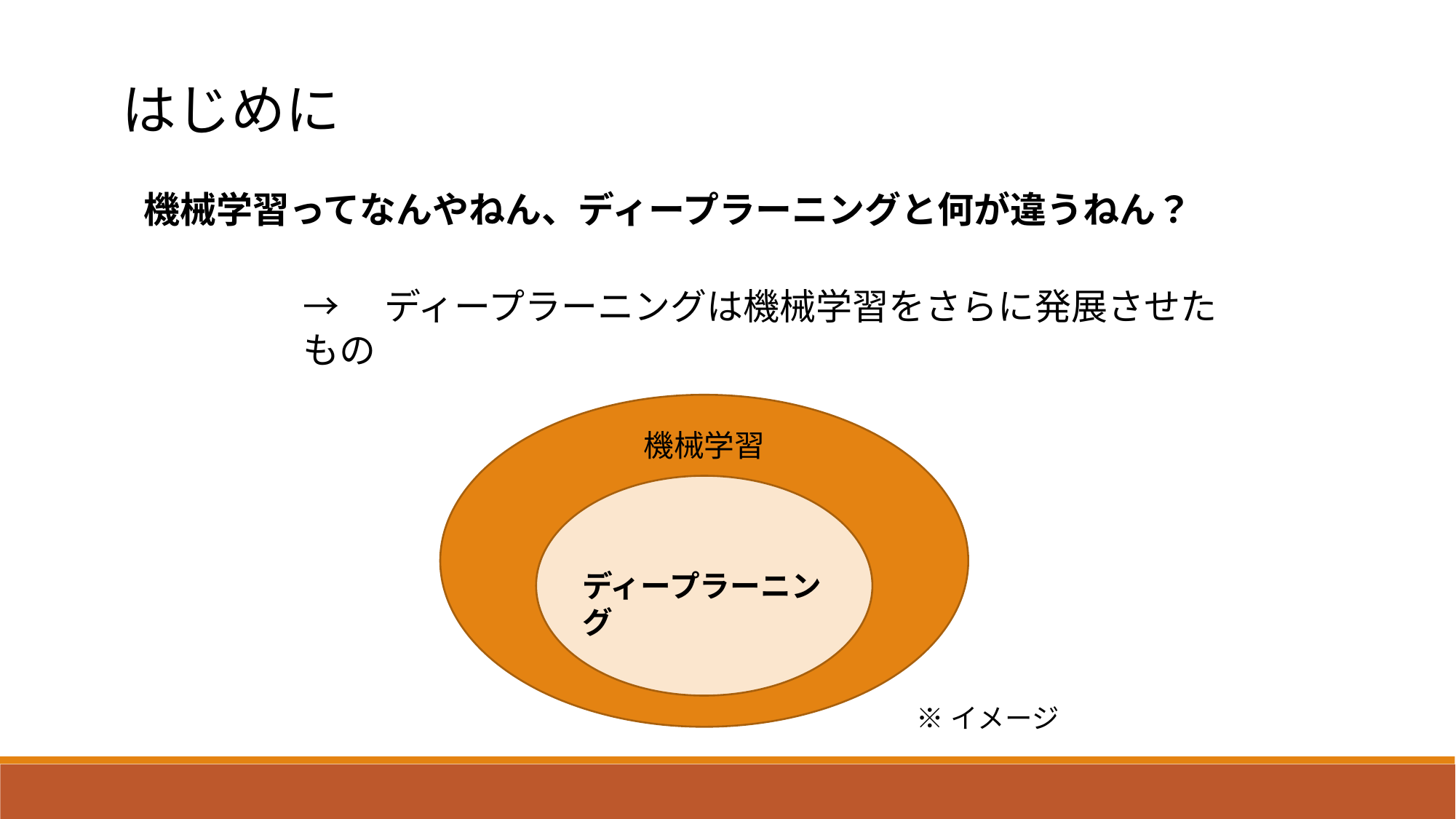

はじめに
機械学習ってなんやねん、ディープラーニングと何が違うねん？
→　ディープラーニングは機械学習をさらに発展させたもの

機械学習

ディープラーニング
※イメージ